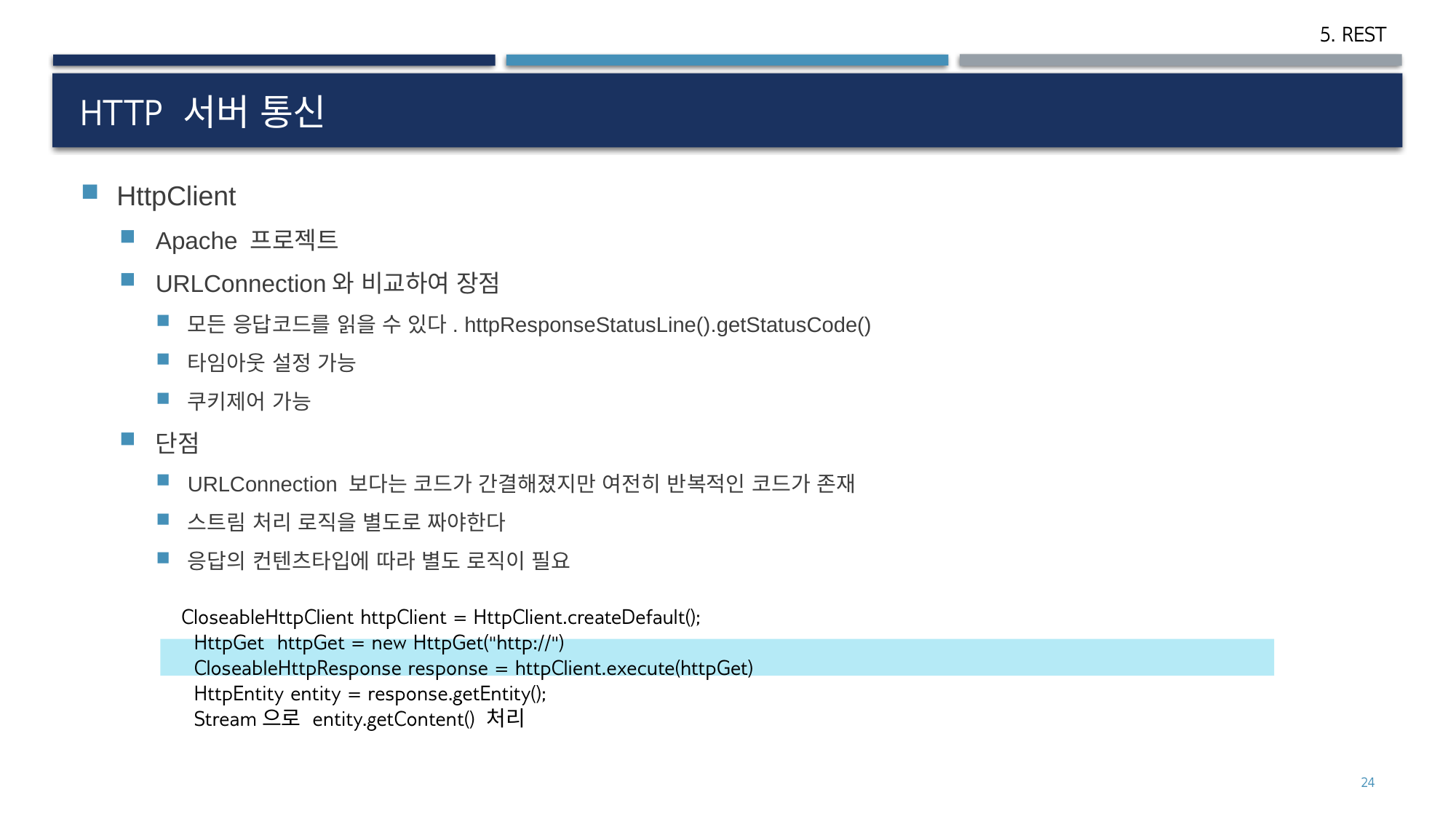

# HTTP 서버 통신
HttpClient
Apache 프로젝트
URLConnection와 비교하여 장점
모든 응답코드를 읽을 수 있다. httpResponseStatusLine().getStatusCode()
타임아웃 설정 가능
쿠키제어 가능
단점
URLConnection 보다는 코드가 간결해졌지만 여전히 반복적인 코드가 존재
스트림 처리 로직을 별도로 짜야한다
응답의 컨텐츠타입에 따라 별도 로직이 필요
CloseableHttpClient httpClient = HttpClient.createDefault();
  HttpGet  httpGet = new HttpGet("http://")
  CloseableHttpResponse response = httpClient.execute(httpGet)
  HttpEntity entity = response.getEntity();
  Stream으로 entity.getContent() 처리

24